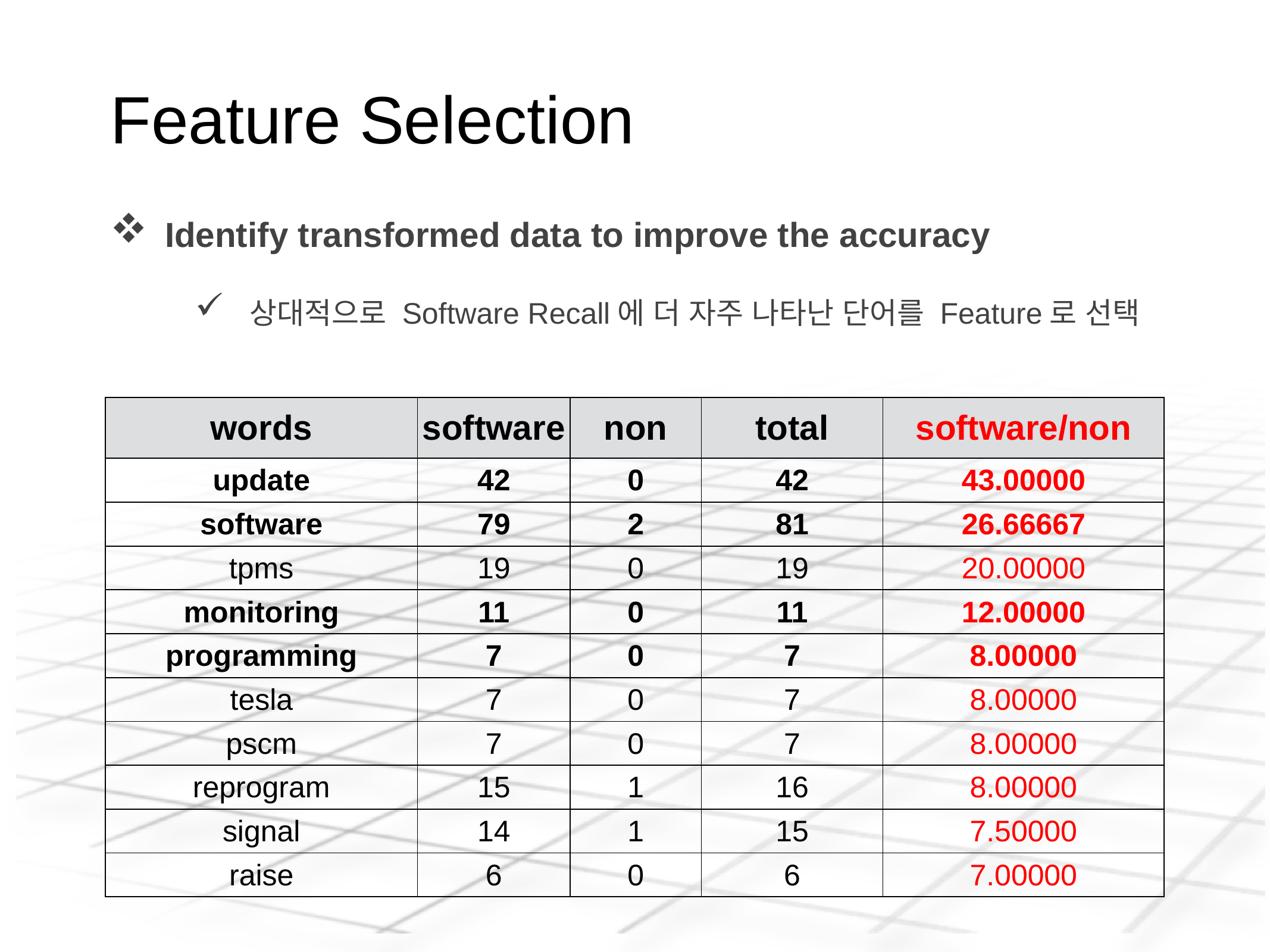

# Feature Selection
Identify transformed data to improve the accuracy
상대적으로 Software Recall에 더 자주 나타난 단어를 Feature로 선택
| words | software | non | total | software/non |
| --- | --- | --- | --- | --- |
| update | 42 | 0 | 42 | 43.00000 |
| software | 79 | 2 | 81 | 26.66667 |
| tpms | 19 | 0 | 19 | 20.00000 |
| monitoring | 11 | 0 | 11 | 12.00000 |
| programming | 7 | 0 | 7 | 8.00000 |
| tesla | 7 | 0 | 7 | 8.00000 |
| pscm | 7 | 0 | 7 | 8.00000 |
| reprogram | 15 | 1 | 16 | 8.00000 |
| signal | 14 | 1 | 15 | 7.50000 |
| raise | 6 | 0 | 6 | 7.00000 |